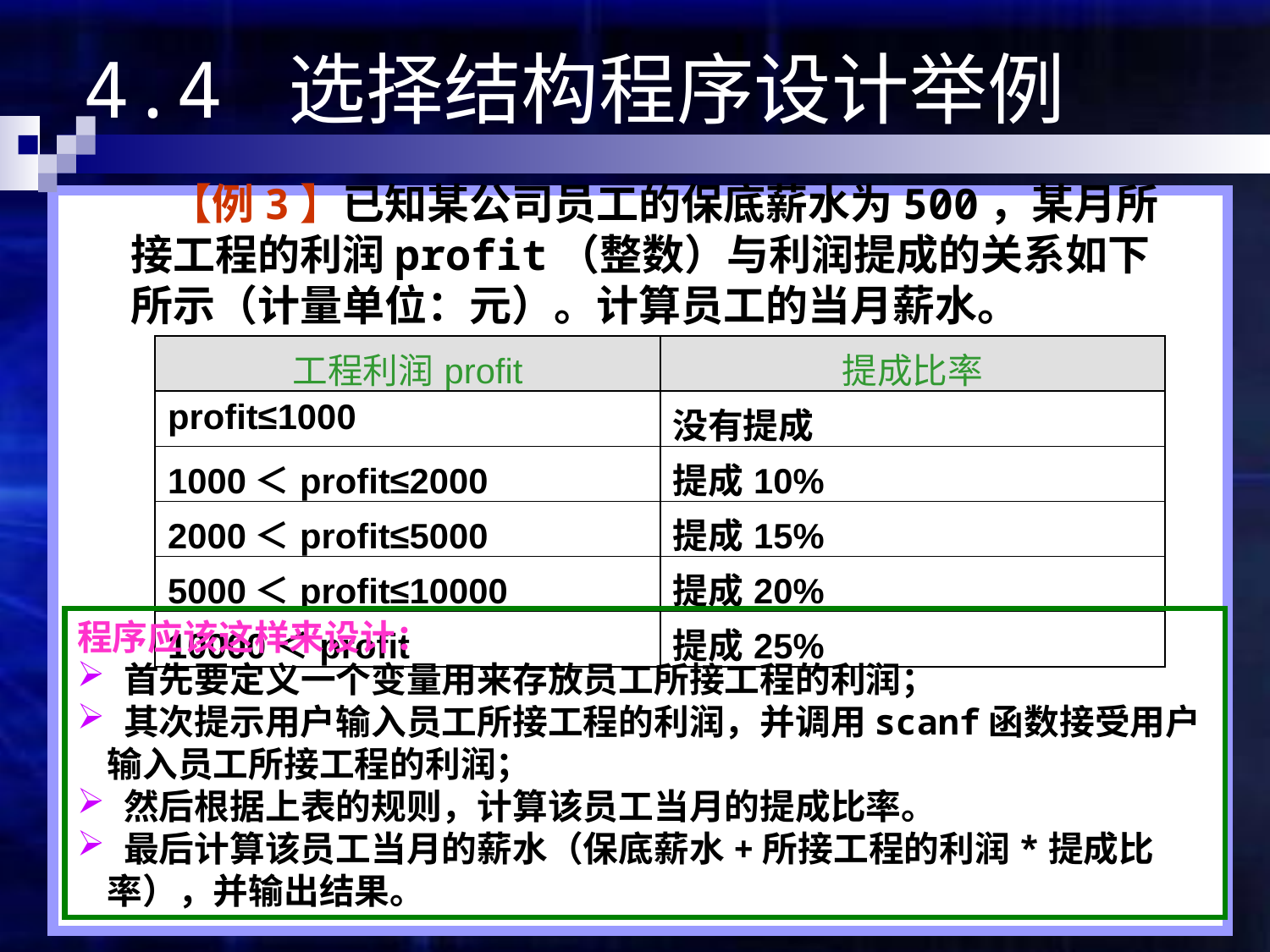

4.4 选择结构程序设计举例
   【例3】已知某公司员工的保底薪水为500，某月所接工程的利润profit（整数）与利润提成的关系如下所示（计量单位：元）。计算员工的当月薪水。
| 工程利润profit | 提成比率 |
| --- | --- |
| profit≤1000 | 没有提成 |
| 1000＜profit≤2000 | 提成10% |
| 2000＜profit≤5000 | 提成15% |
| 5000＜profit≤10000 | 提成20% |
| 10000＜profit | 提成25% |
程序应该这样来设计：
 首先要定义一个变量用来存放员工所接工程的利润；
 其次提示用户输入员工所接工程的利润，并调用scanf函数接受用户输入员工所接工程的利润；
 然后根据上表的规则，计算该员工当月的提成比率。
 最后计算该员工当月的薪水（保底薪水+所接工程的利润*提成比率），并输出结果。